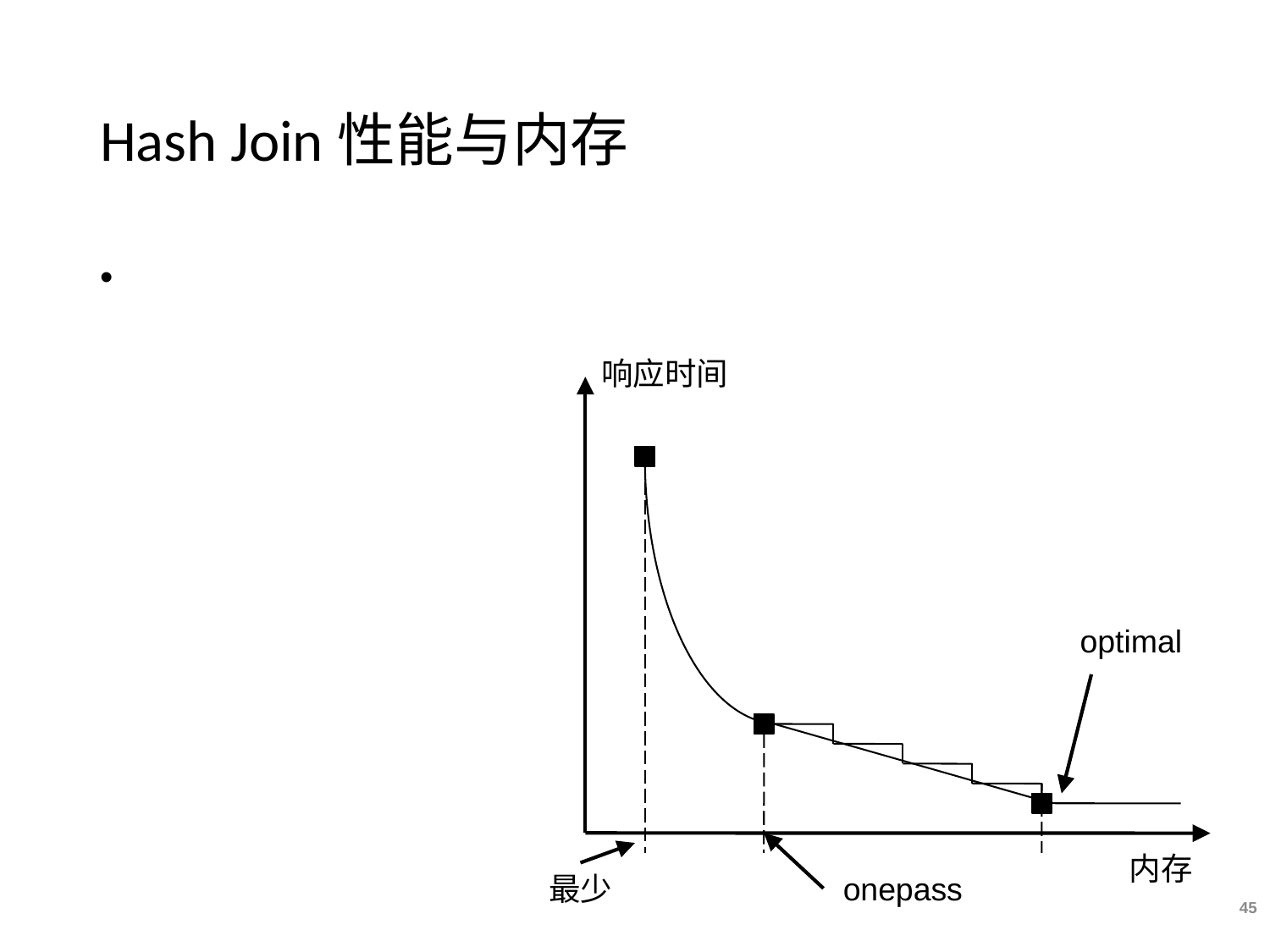

# Hash Join性能与内存

响应时间

optimal

内存
onepass

最少

45